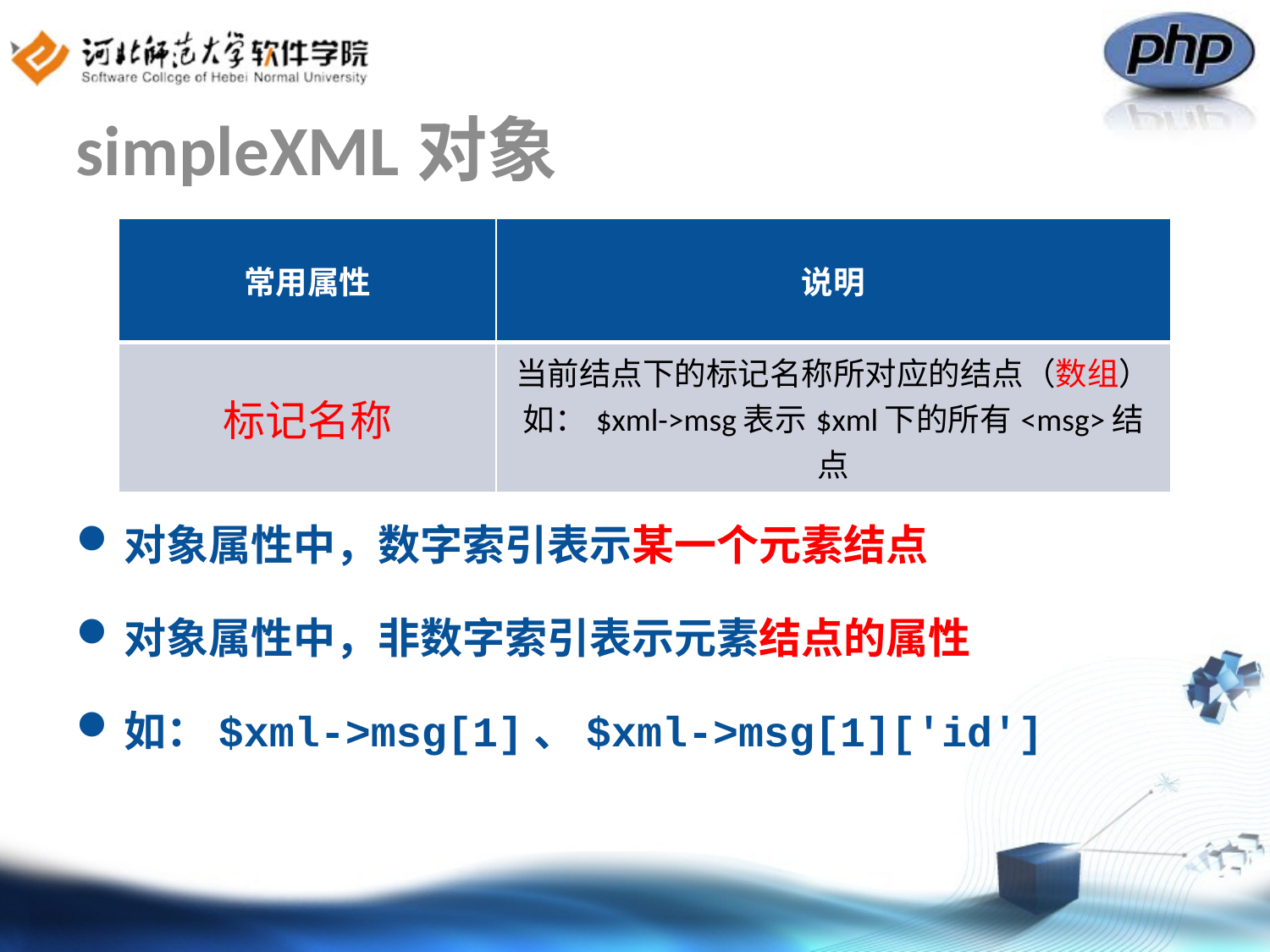

# simpleXML对象
| 常用属性 | 说明 |
| --- | --- |
| 标记名称 | 当前结点下的标记名称所对应的结点（数组） 如：$xml->msg表示$xml下的所有<msg>结点 |
对象属性中，数字索引表示某一个元素结点
对象属性中，非数字索引表示元素结点的属性
如：$xml->msg[1]、$xml->msg[1]['id']